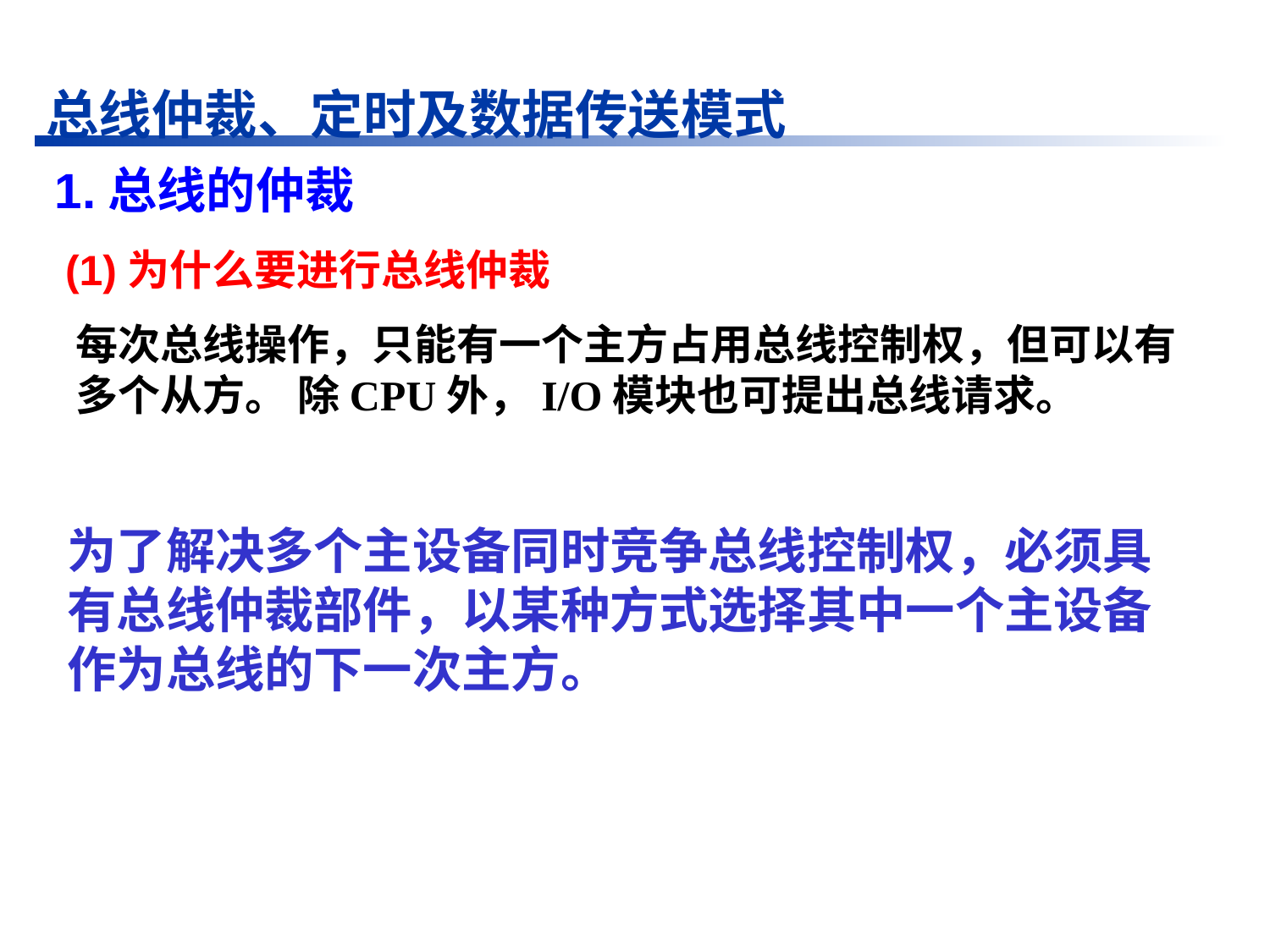

总线仲裁、定时及数据传送模式
1.总线的仲裁
(1)为什么要进行总线仲裁
每次总线操作，只能有一个主方占用总线控制权，但可以有多个从方。 除CPU外，I/O模块也可提出总线请求。
为了解决多个主设备同时竞争总线控制权，必须具有总线仲裁部件，以某种方式选择其中一个主设备作为总线的下一次主方。